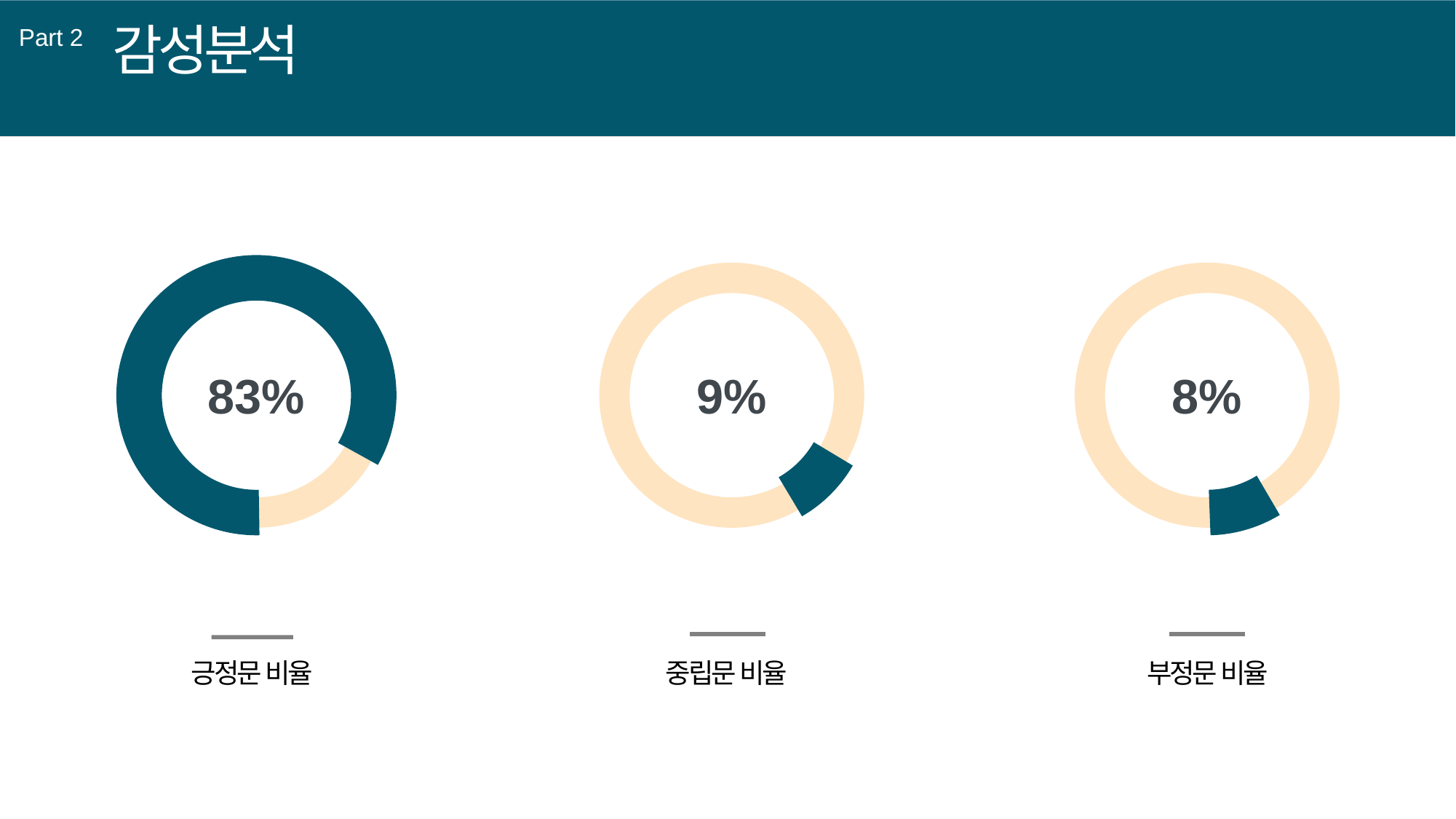

감성분석
Part 2

83%
9%
8%

긍정문 비율
중립문 비율
부정문 비율